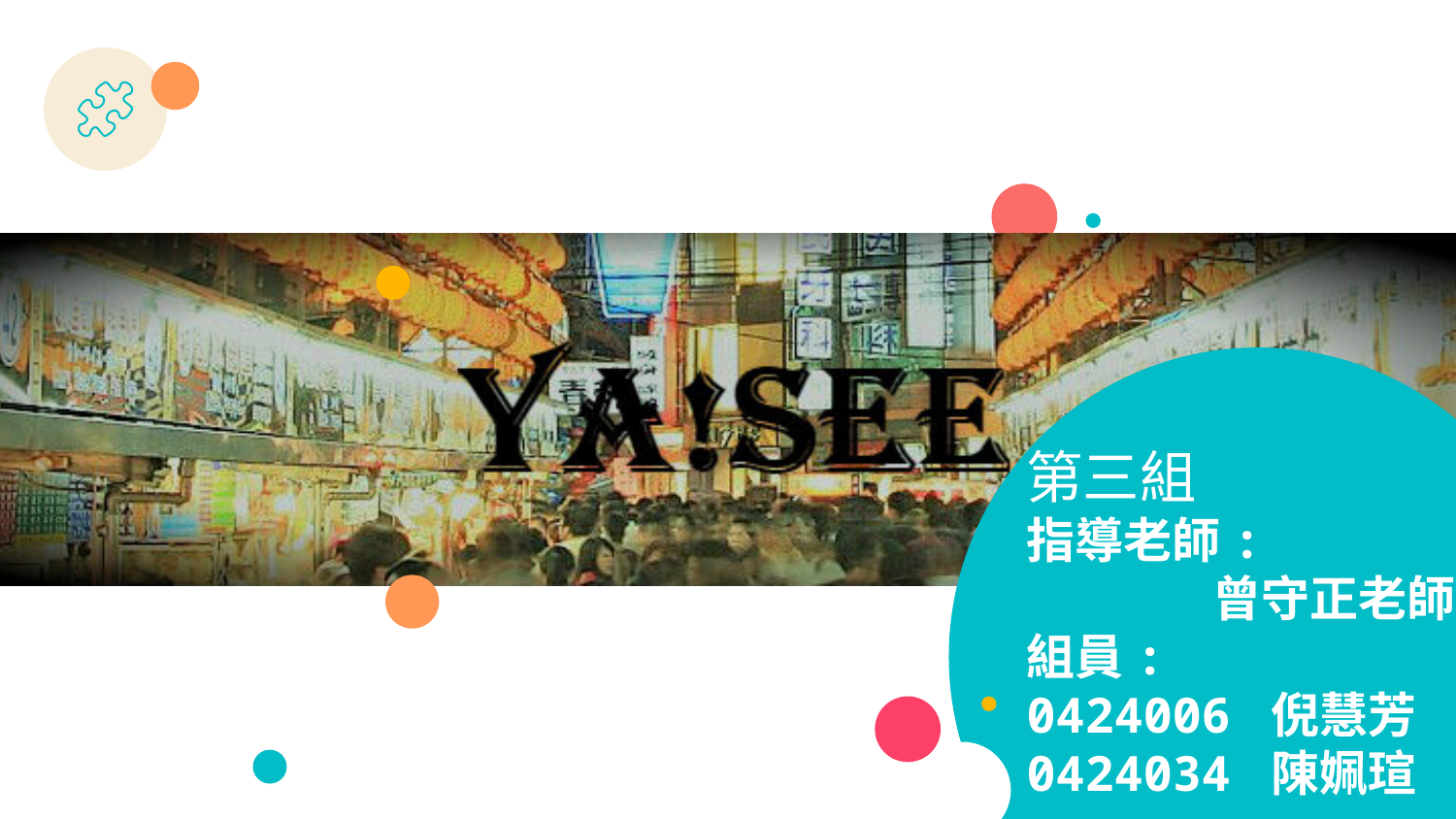

# 第三組 指導老師: 曾守正老師 組員: 0424006 倪慧芳 0424034 陳姵瑄